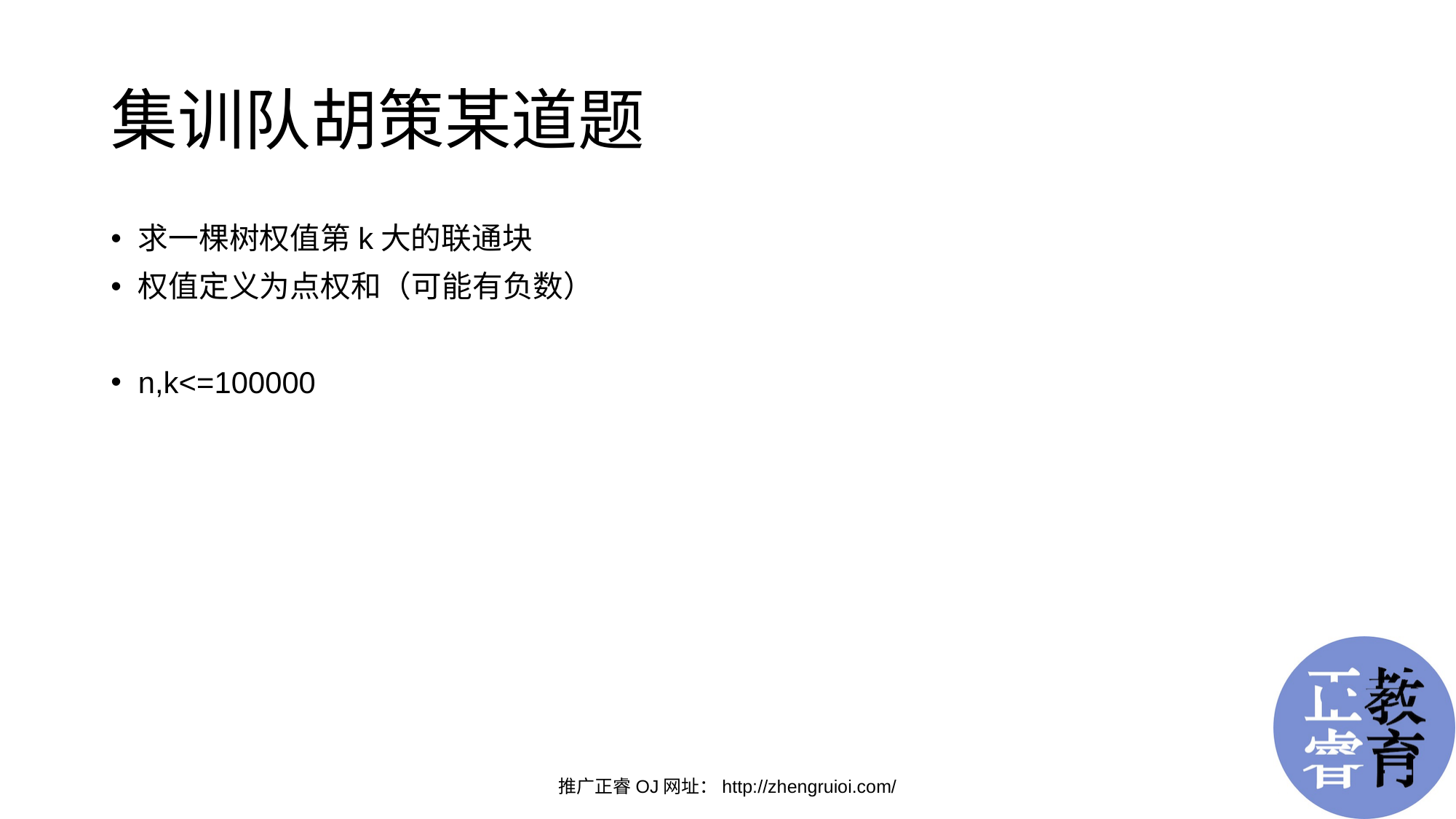

# 集训队胡策某道题
求一棵树权值第k大的联通块
权值定义为点权和（可能有负数）

n,k<=100000